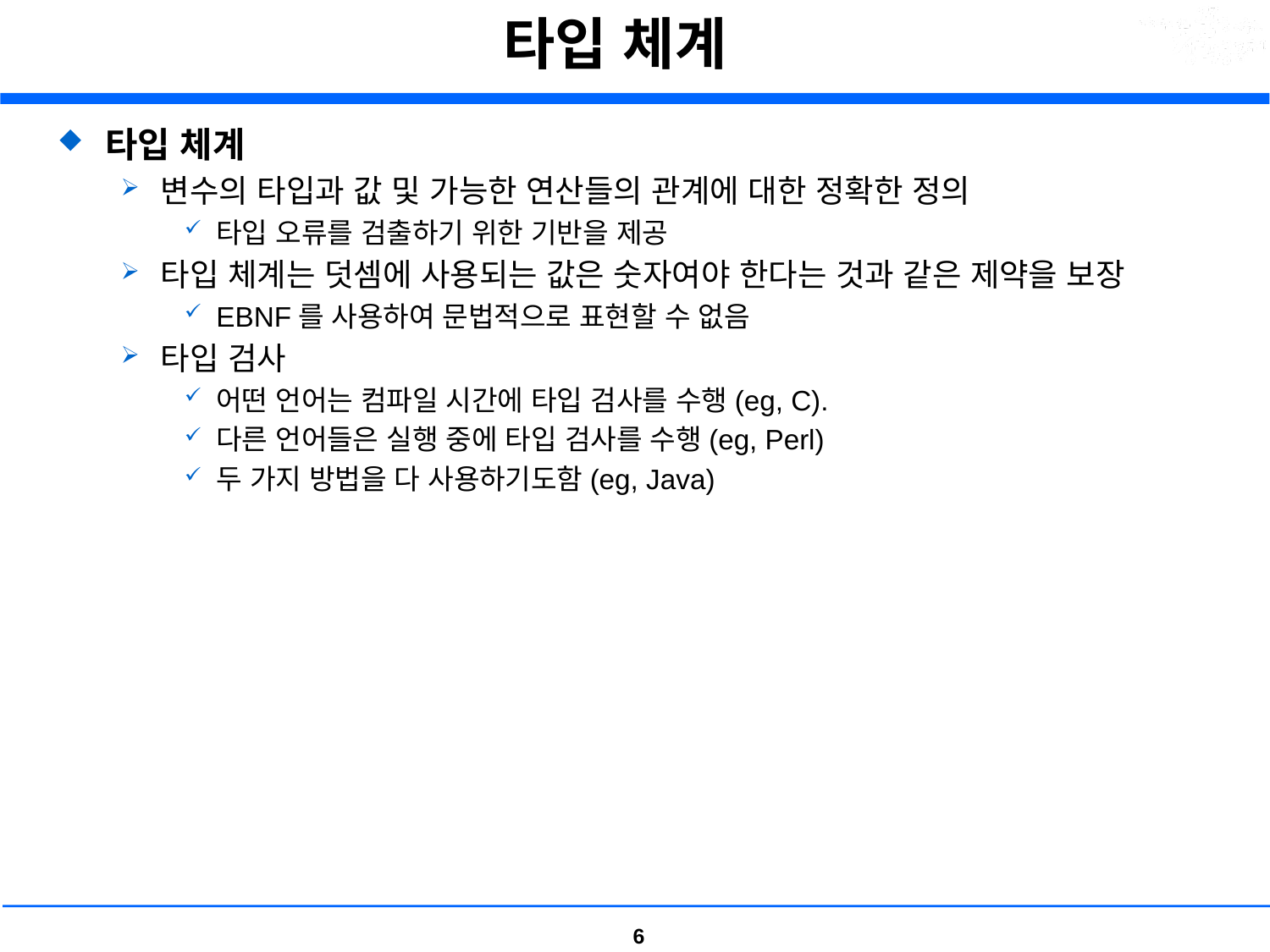

# 타입 체계
타입 체계
변수의 타입과 값 및 가능한 연산들의 관계에 대한 정확한 정의
타입 오류를 검출하기 위한 기반을 제공
타입 체계는 덧셈에 사용되는 값은 숫자여야 한다는 것과 같은 제약을 보장
EBNF를 사용하여 문법적으로 표현할 수 없음
타입 검사
어떤 언어는 컴파일 시간에 타입 검사를 수행(eg, C).
다른 언어들은 실행 중에 타입 검사를 수행(eg, Perl)
두 가지 방법을 다 사용하기도함(eg, Java)